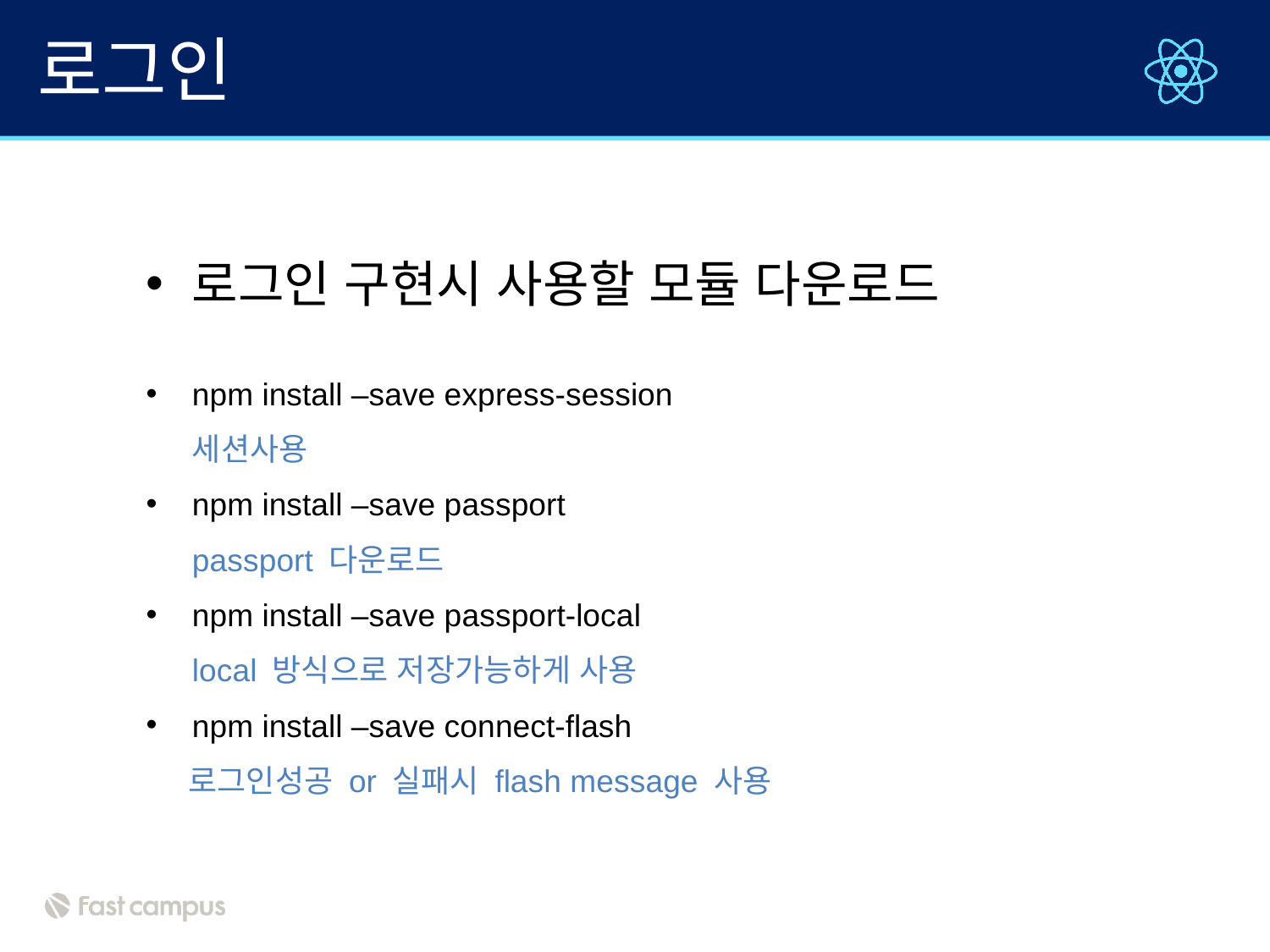

# 로그인
로그인 구현시 사용할 모듈 다운로드

npm install –save express-session
	세션사용
npm install –save passport
	passport 다운로드
npm install –save passport-local
	local 방식으로 저장가능하게 사용
npm install –save connect-flash
    로그인성공 or 실패시 flash message 사용